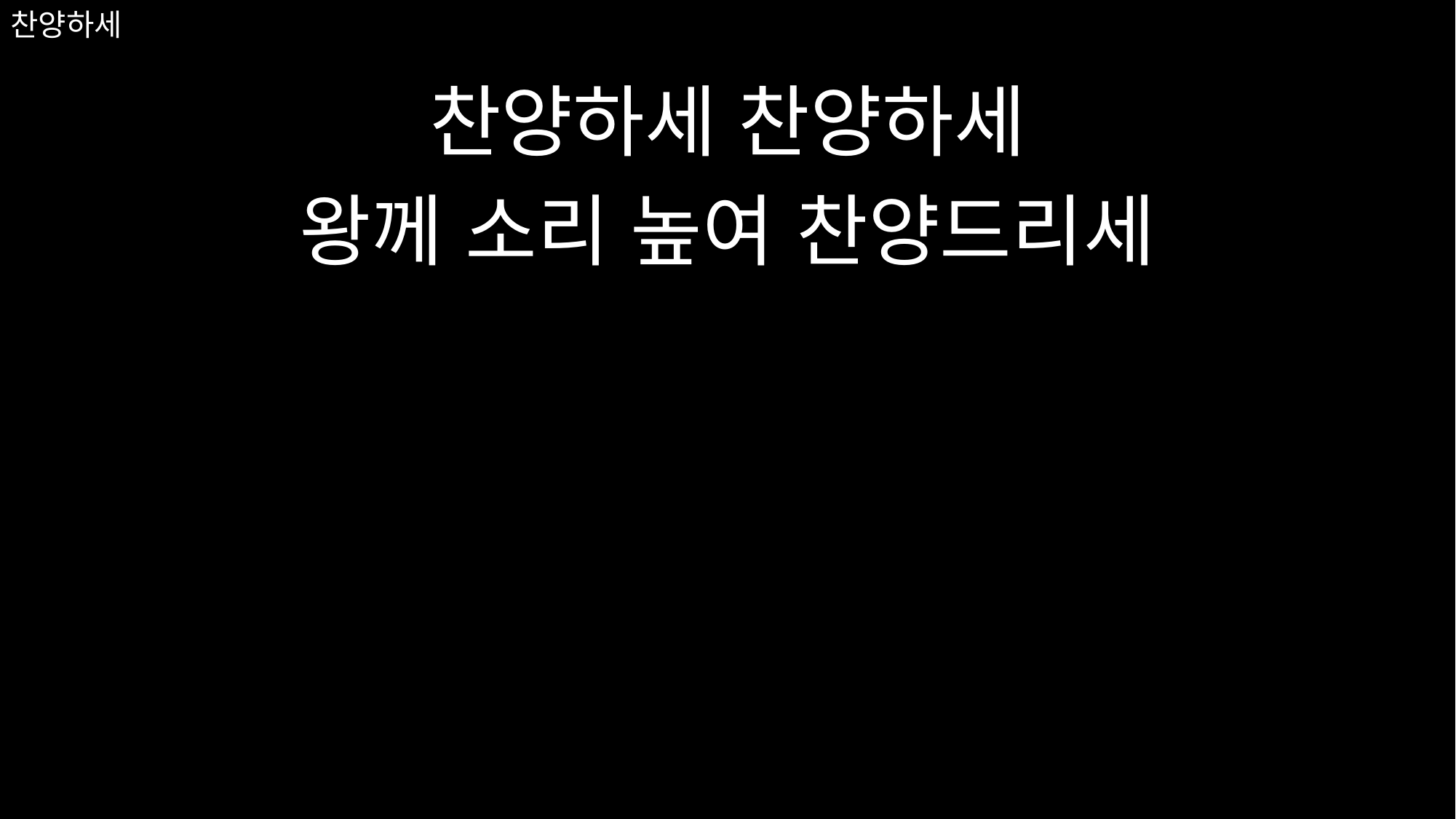

찬양하세 찬양하세
왕께 소리 높여 찬양드리세

# 찬양하세